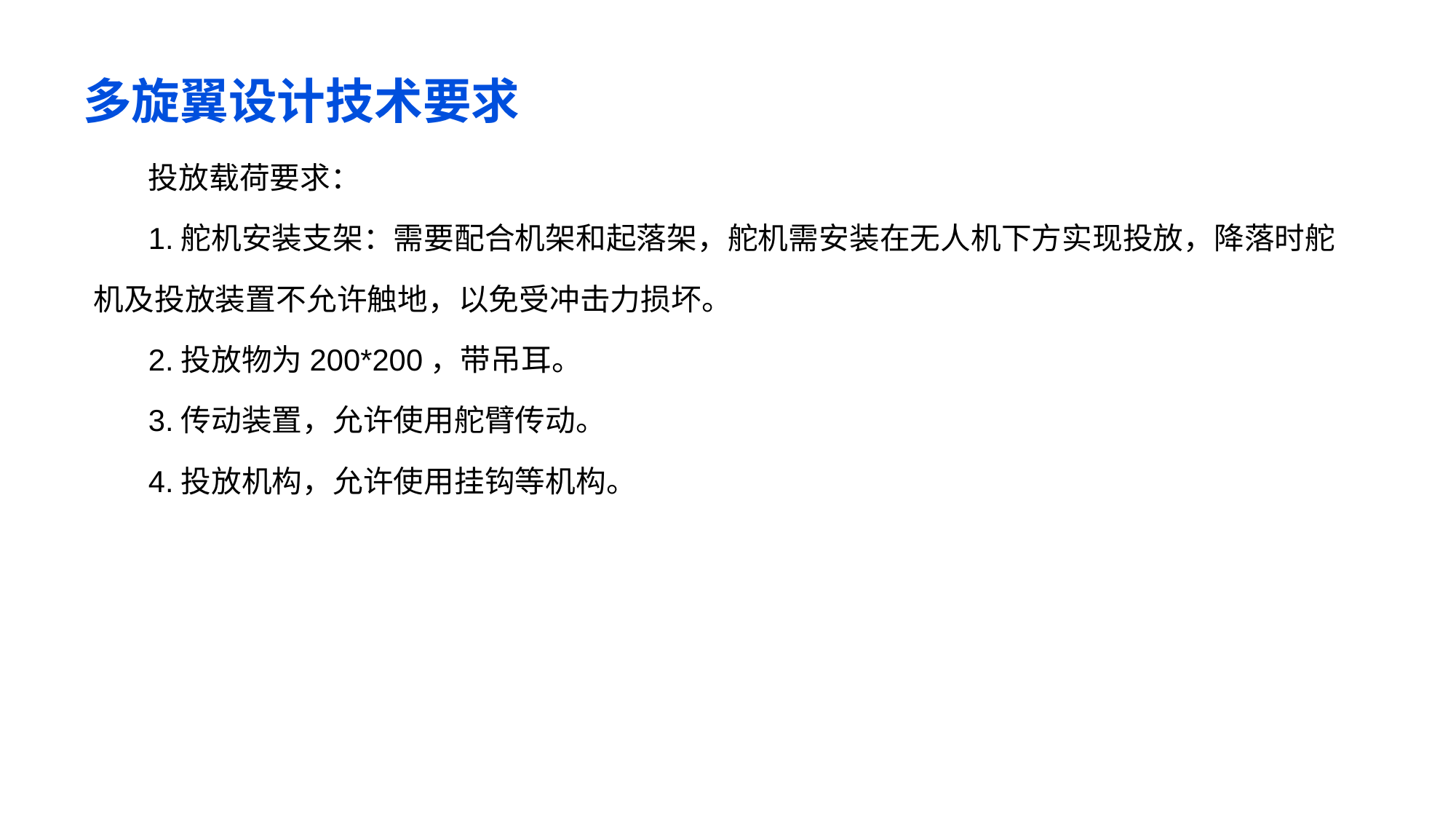

# 多旋翼设计技术要求
投放载荷要求：
1.舵机安装支架：需要配合机架和起落架，舵机需安装在无人机下方实现投放，降落时舵机及投放装置不允许触地，以免受冲击力损坏。
2.投放物为200*200，带吊耳。
3.传动装置，允许使用舵臂传动。
4.投放机构，允许使用挂钩等机构。